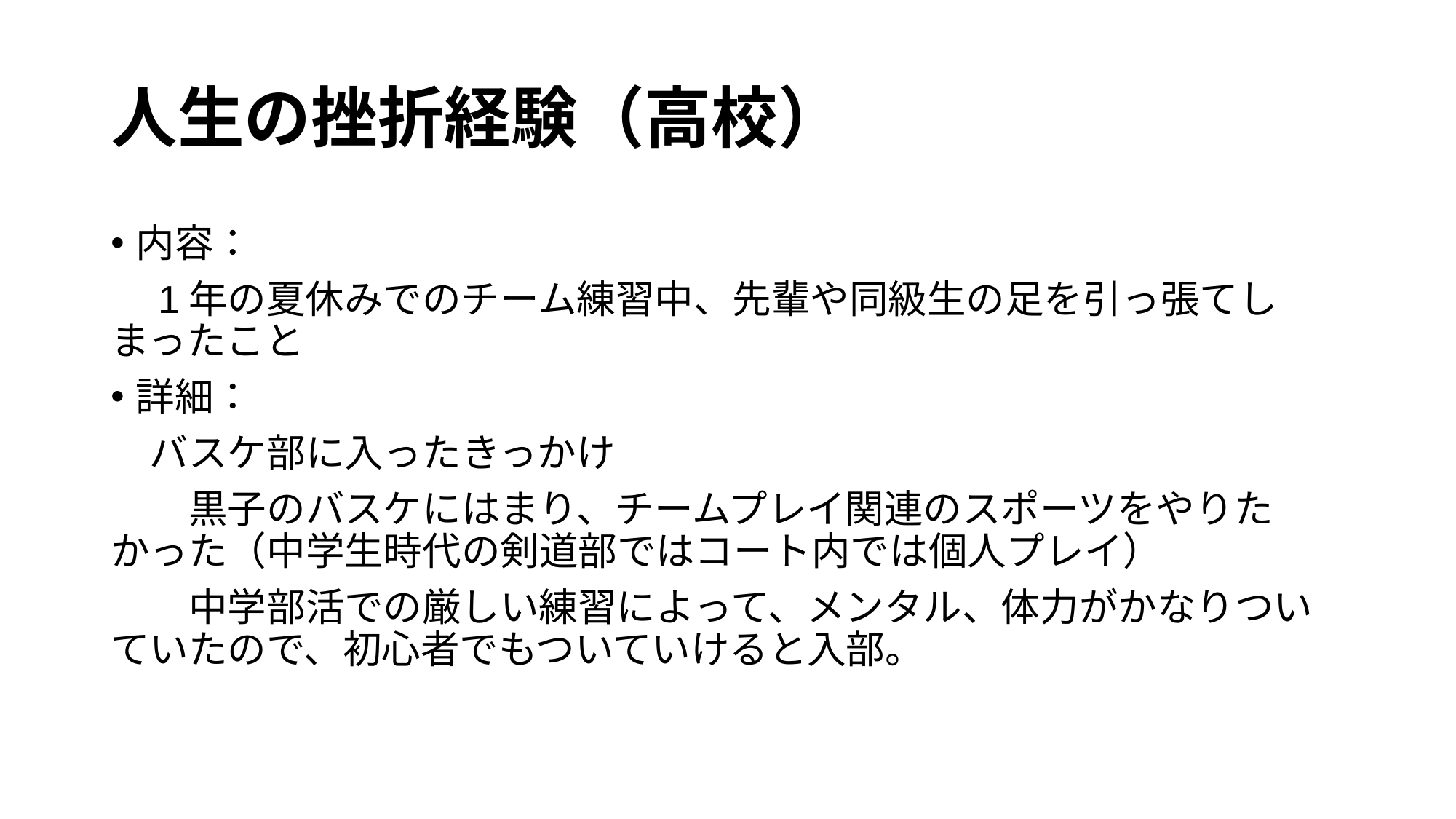

# 人生の挫折経験（高校）
内容：
　1年の夏休みでのチーム練習中、先輩や同級生の足を引っ張てしまったこと
詳細：
　バスケ部に入ったきっかけ
　　黒子のバスケにはまり、チームプレイ関連のスポーツをやりたかった（中学生時代の剣道部ではコート内では個人プレイ）
　　中学部活での厳しい練習によって、メンタル、体力がかなりついていたので、初心者でもついていけると入部。